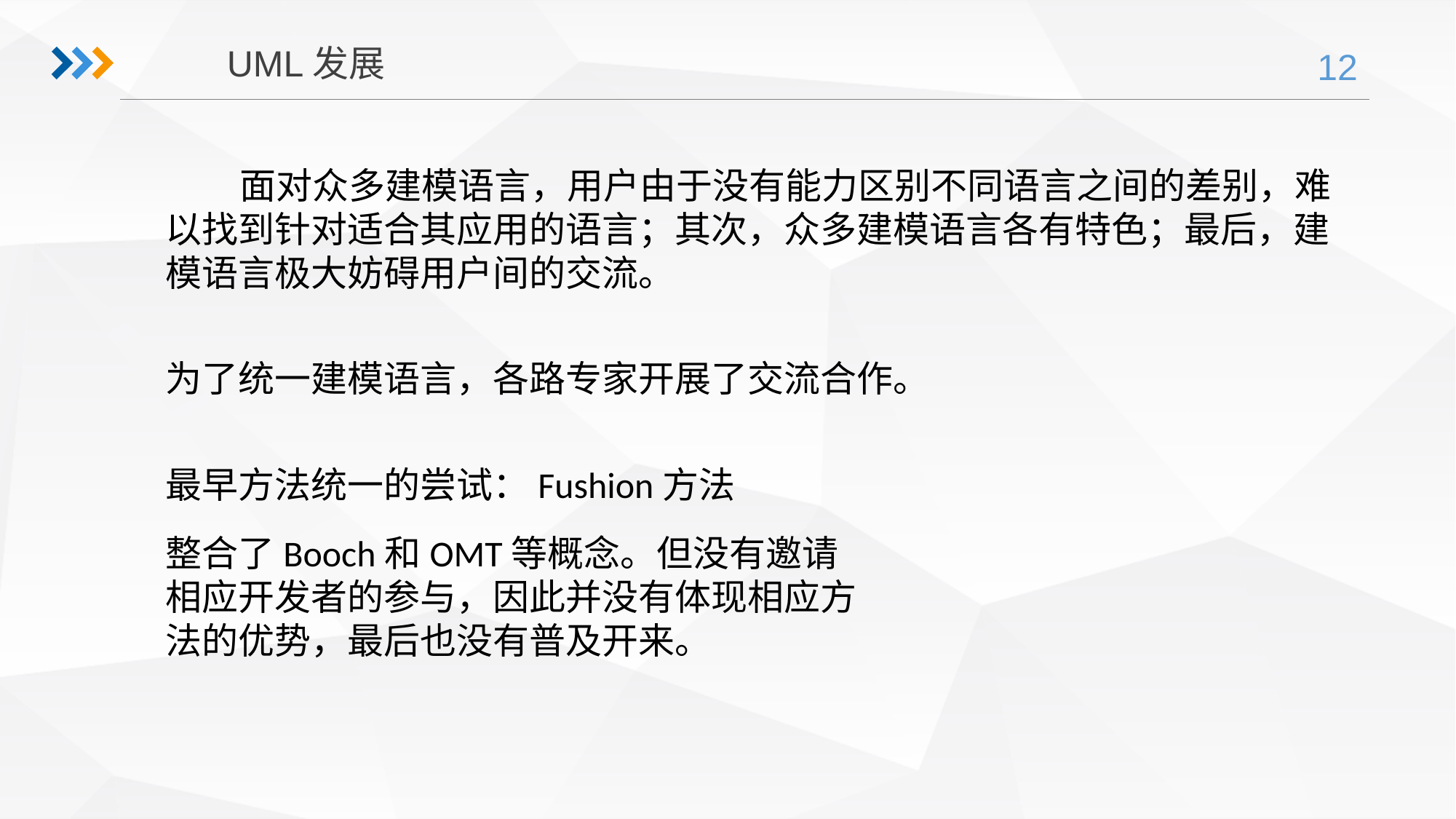

UML发展
        面对众多建模语言，用户由于没有能力区别不同语言之间的差别，难以找到针对适合其应用的语言；其次，众多建模语言各有特色；最后，建模语言极大妨碍用户间的交流。
为了统一建模语言，各路专家开展了交流合作。
最早方法统一的尝试：Fushion方法
整合了Booch和OMT等概念。但没有邀请相应开发者的参与，因此并没有体现相应方法的优势，最后也没有普及开来。